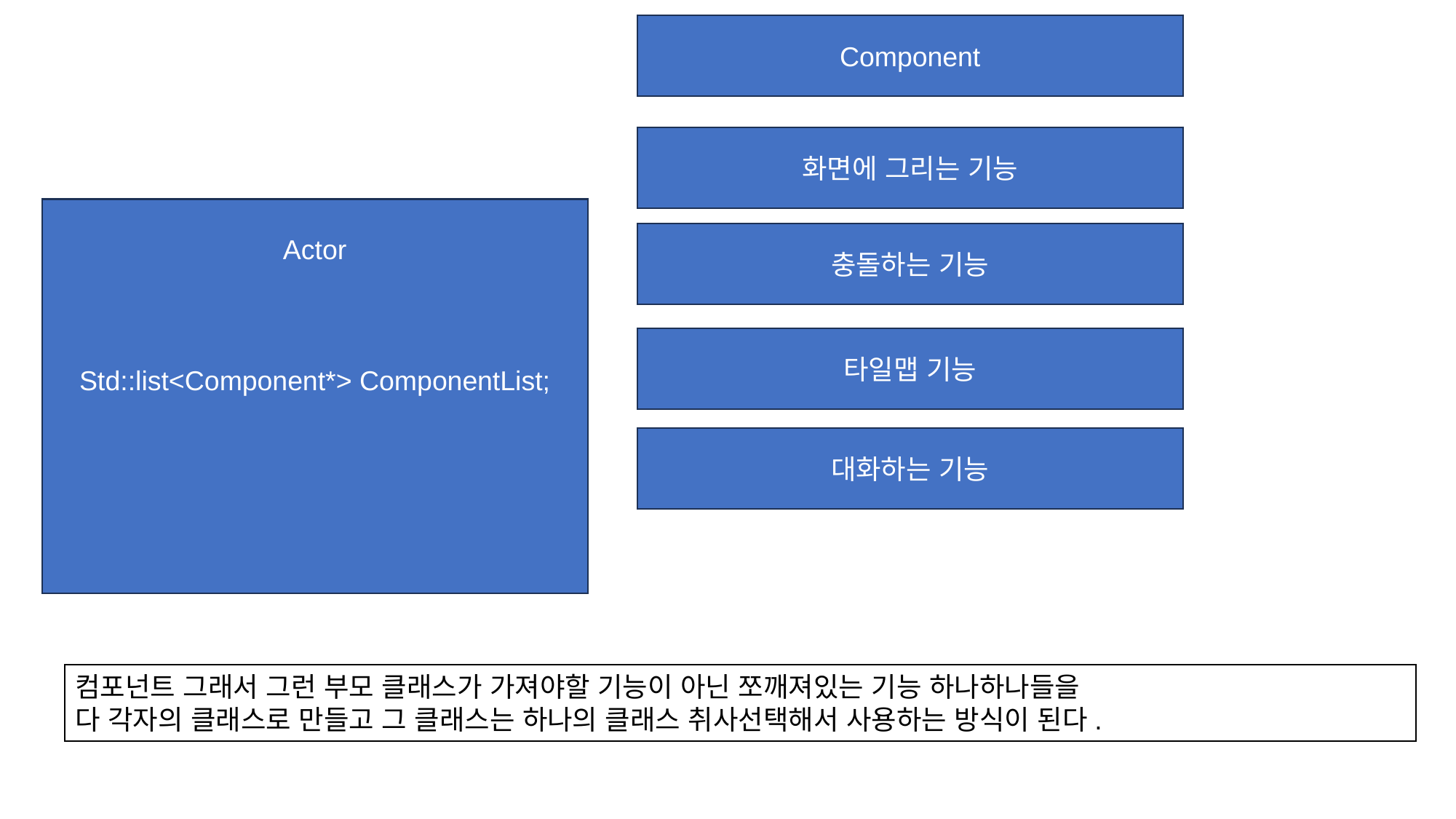

Component
화면에 그리는 기능
Actor

Std::list<Component*> ComponentList;

충돌하는 기능
타일맵 기능
대화하는 기능
컴포넌트 그래서 그런 부모 클래스가 가져야할 기능이 아닌 쪼깨져있는 기능 하나하나들을
다 각자의 클래스로 만들고 그 클래스는 하나의 클래스 취사선택해서 사용하는 방식이 된다.